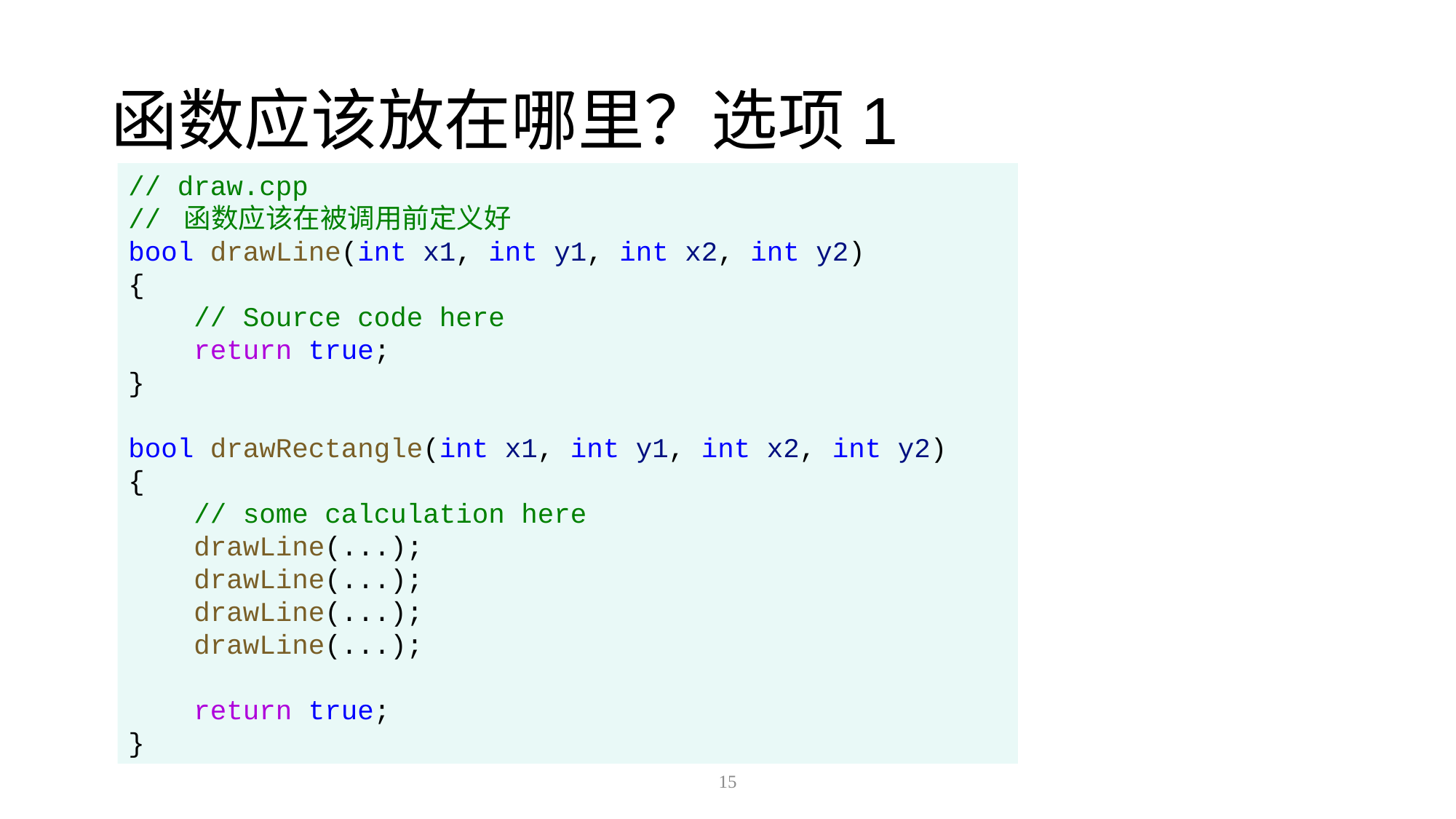

# 函数应该放在哪里？选项1
// draw.cpp
// 函数应该在被调用前定义好
bool drawLine(int x1, int y1, int x2, int y2)
{
    // Source code here
    return true;
}
bool drawRectangle(int x1, int y1, int x2, int y2)
{
    // some calculation here
    drawLine(...);
    drawLine(...);
    drawLine(...);
    drawLine(...);
    return true;
}
15